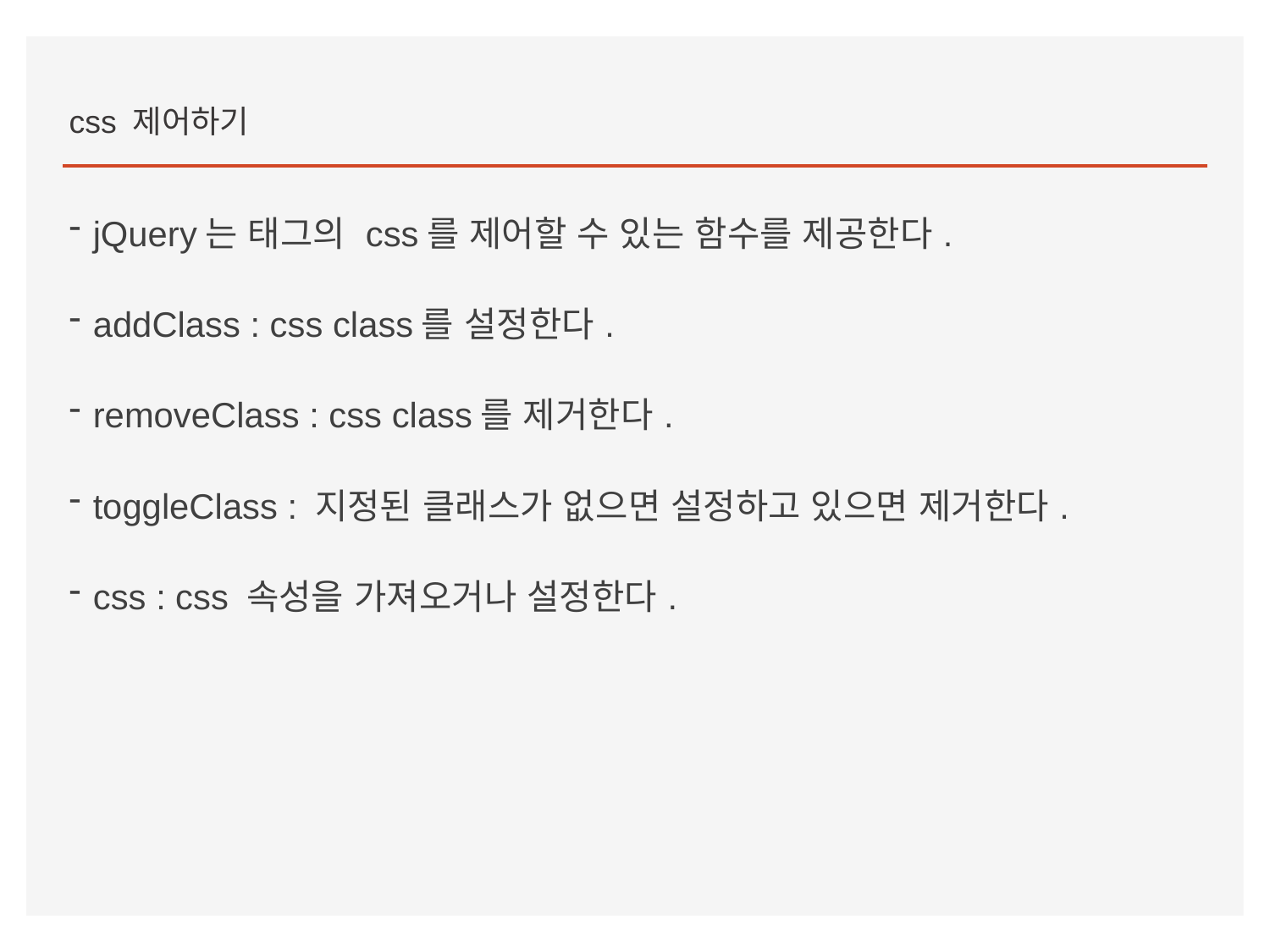

css 제어하기
jQuery는 태그의 css를 제어할 수 있는 함수를 제공한다.
addClass : css class를 설정한다.
removeClass : css class를 제거한다.
toggleClass : 지정된 클래스가 없으면 설정하고 있으면 제거한다.
css : css 속성을 가져오거나 설정한다.